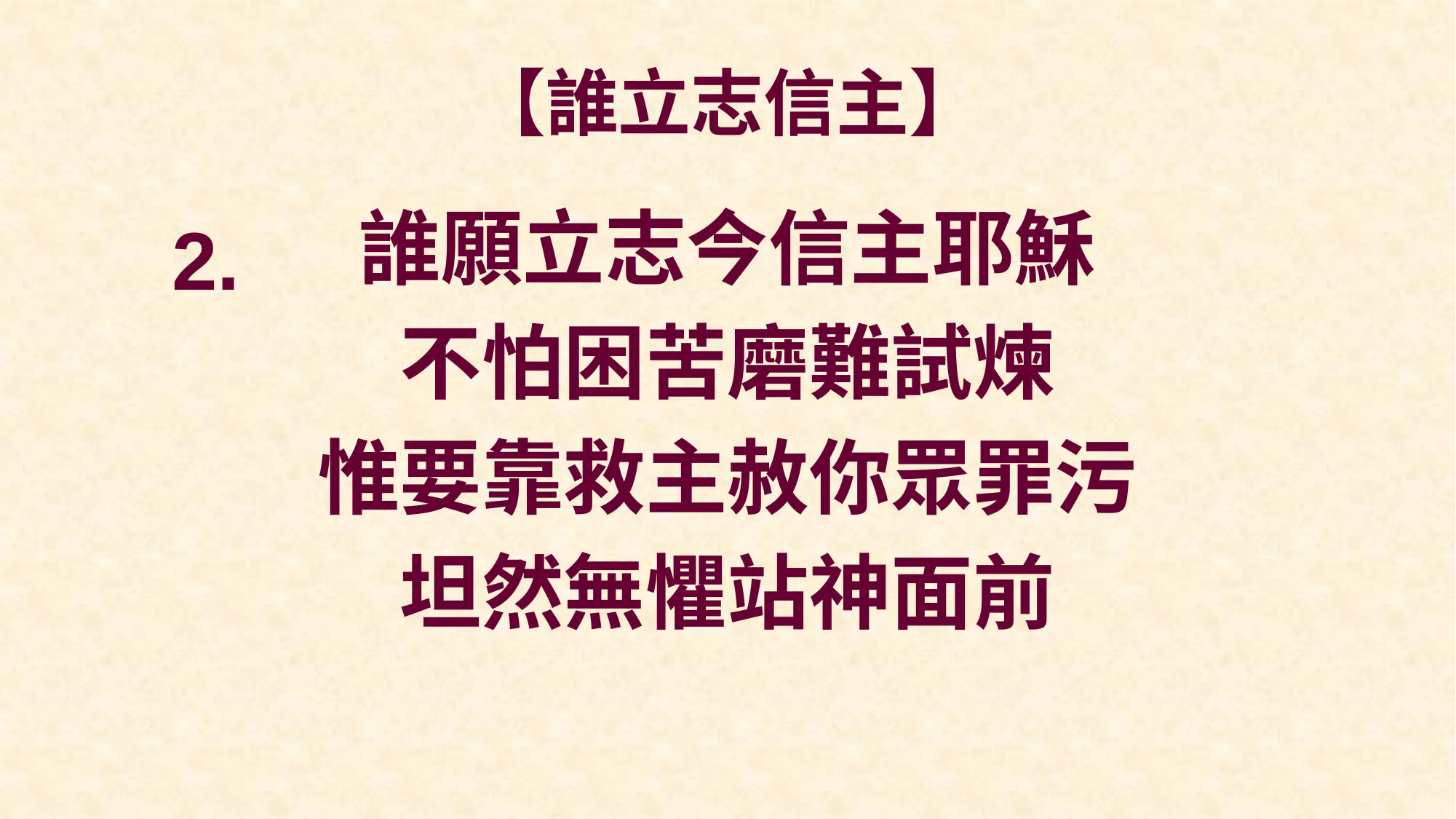

# 【誰立志信主】
誰願立志今信主耶穌
不怕困苦磨難試煉
惟要靠救主赦你眾罪污
坦然無懼站神面前
2.